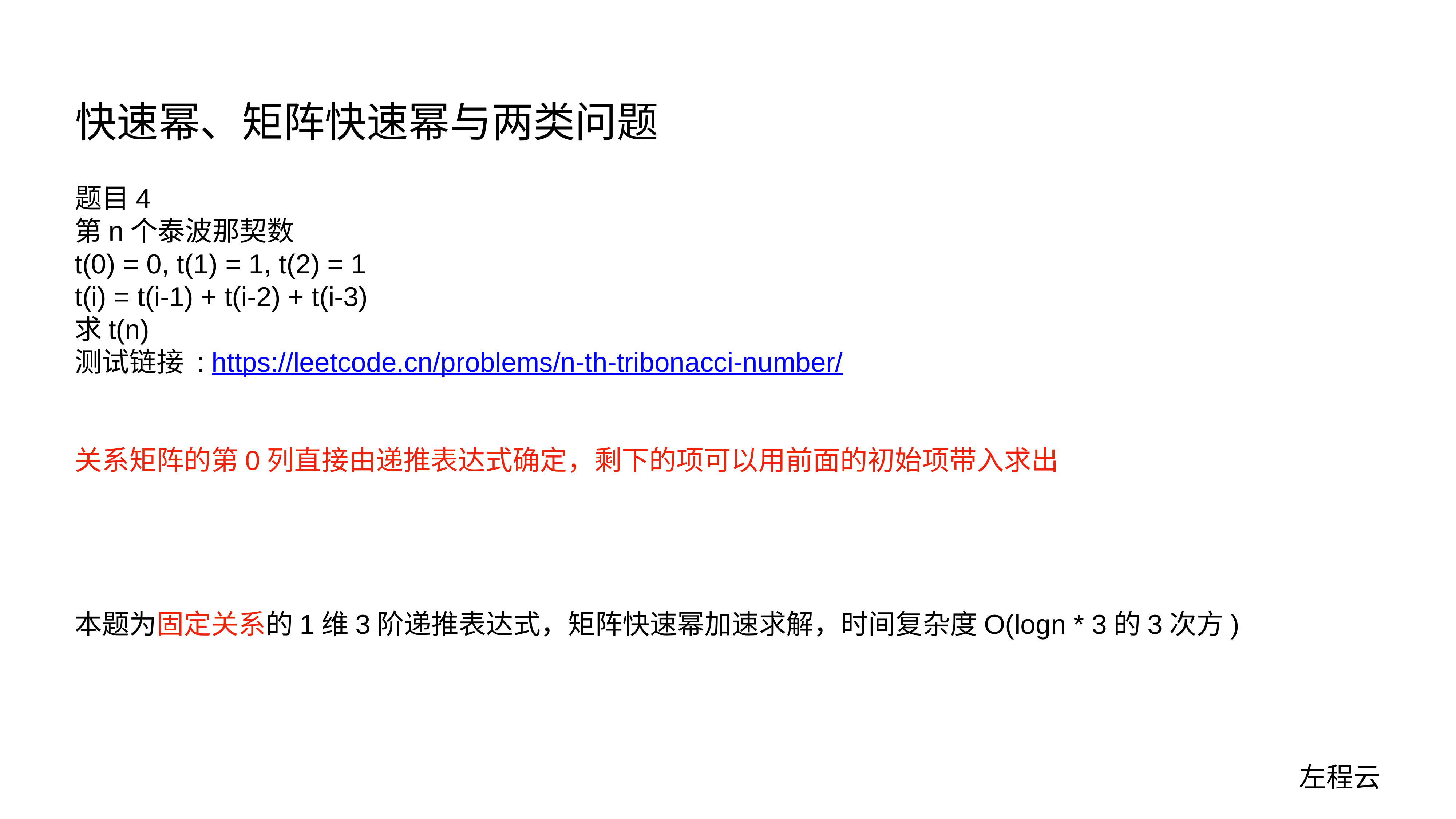

# 快速幂、矩阵快速幂与两类问题
题目4
第n个泰波那契数
t(0) = 0, t(1) = 1, t(2) = 1
t(i) = t(i-1) + t(i-2) + t(i-3)
求t(n)
测试链接 : https://leetcode.cn/problems/n-th-tribonacci-number/

关系矩阵的第0列直接由递推表达式确定，剩下的项可以用前面的初始项带入求出

本题为固定关系的1维3阶递推表达式，矩阵快速幂加速求解，时间复杂度O(logn * 3的3次方)
左程云